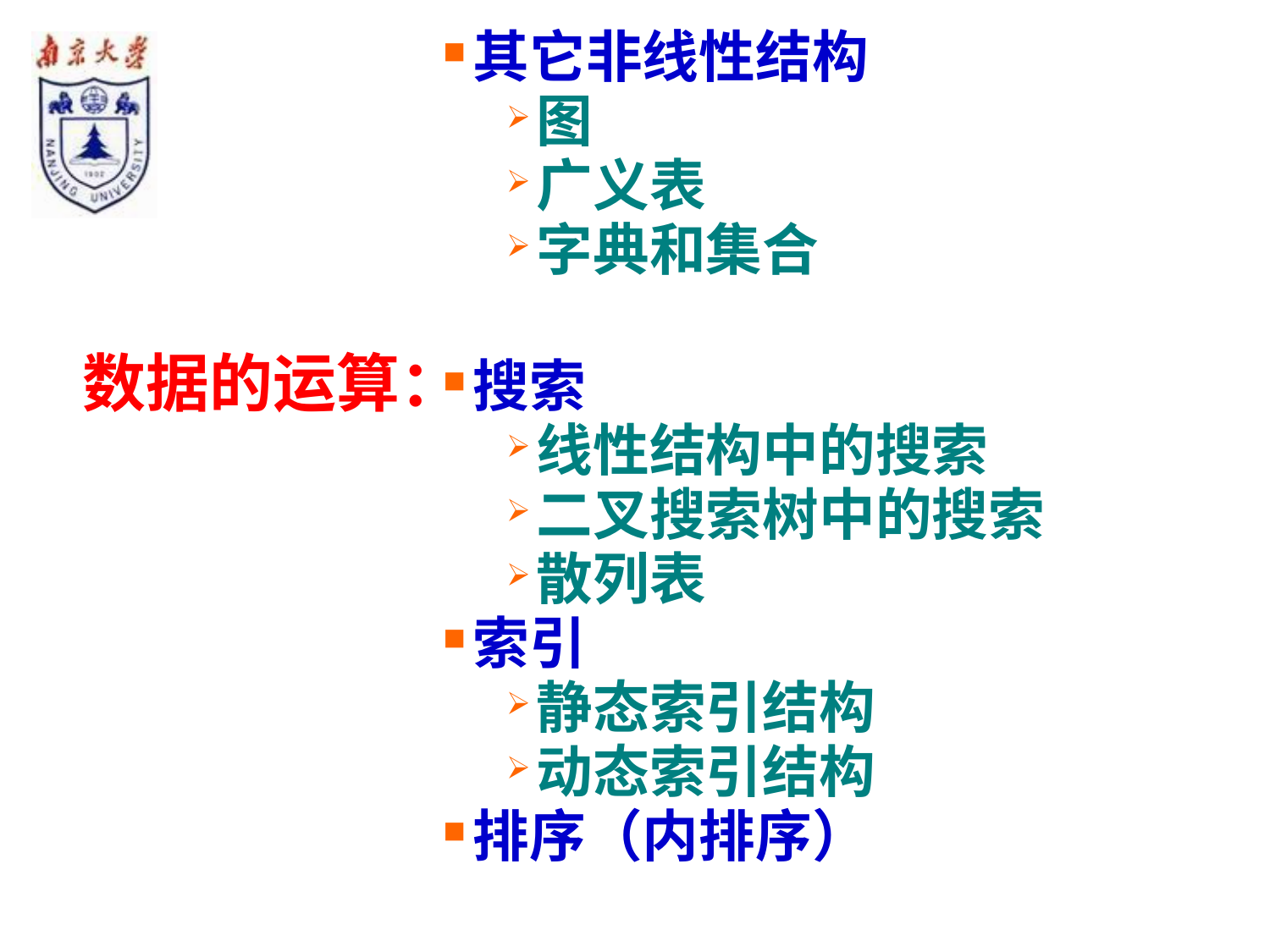

其它非线性结构
图
广义表
字典和集合

搜索
线性结构中的搜索
二叉搜索树中的搜索
散列表
索引
静态索引结构
动态索引结构
排序（内排序）

数据的运算：